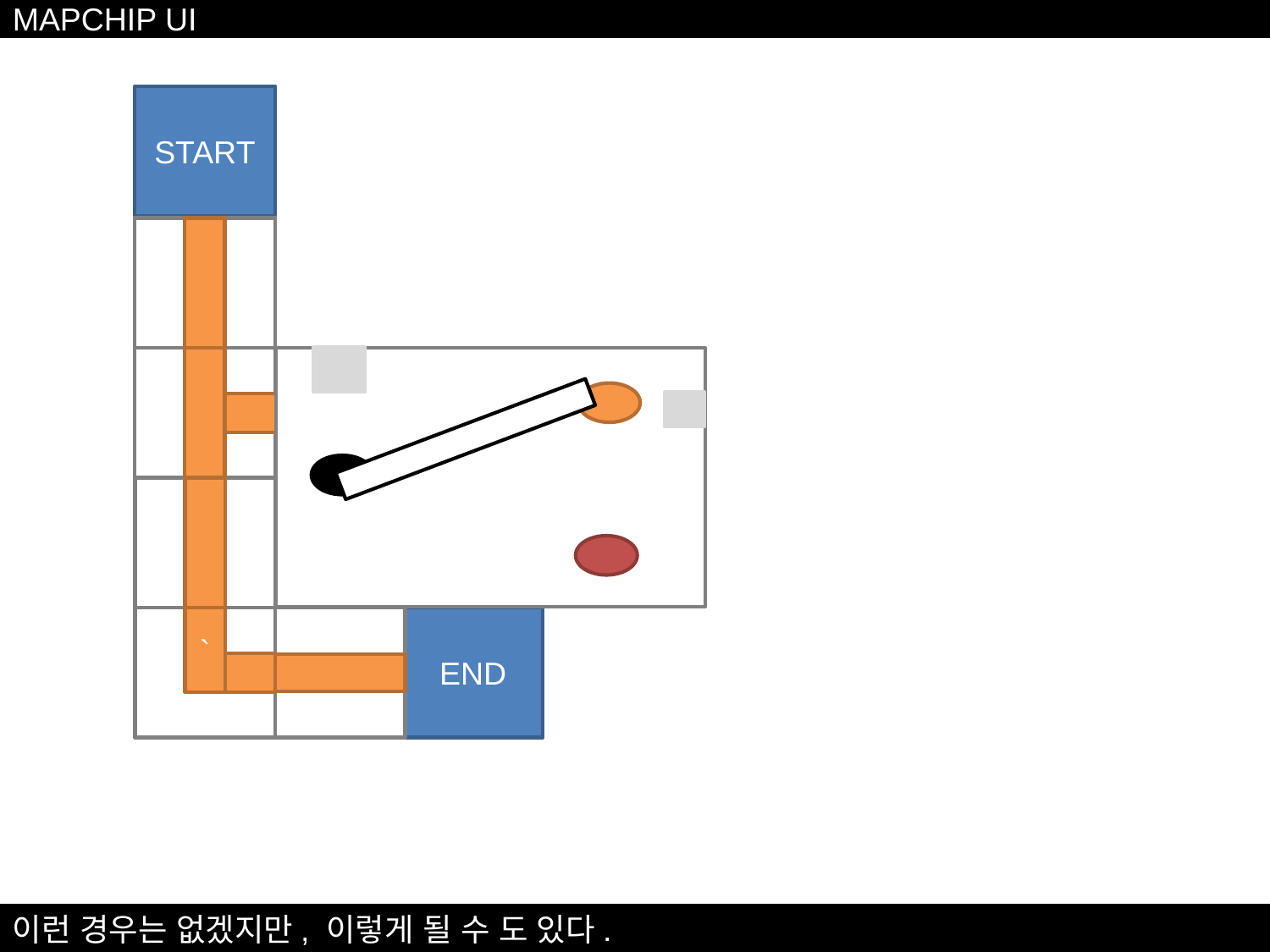

MAPCHIP UI
START

END

`

이런 경우는 없겠지만, 이렇게 될 수 도 있다.